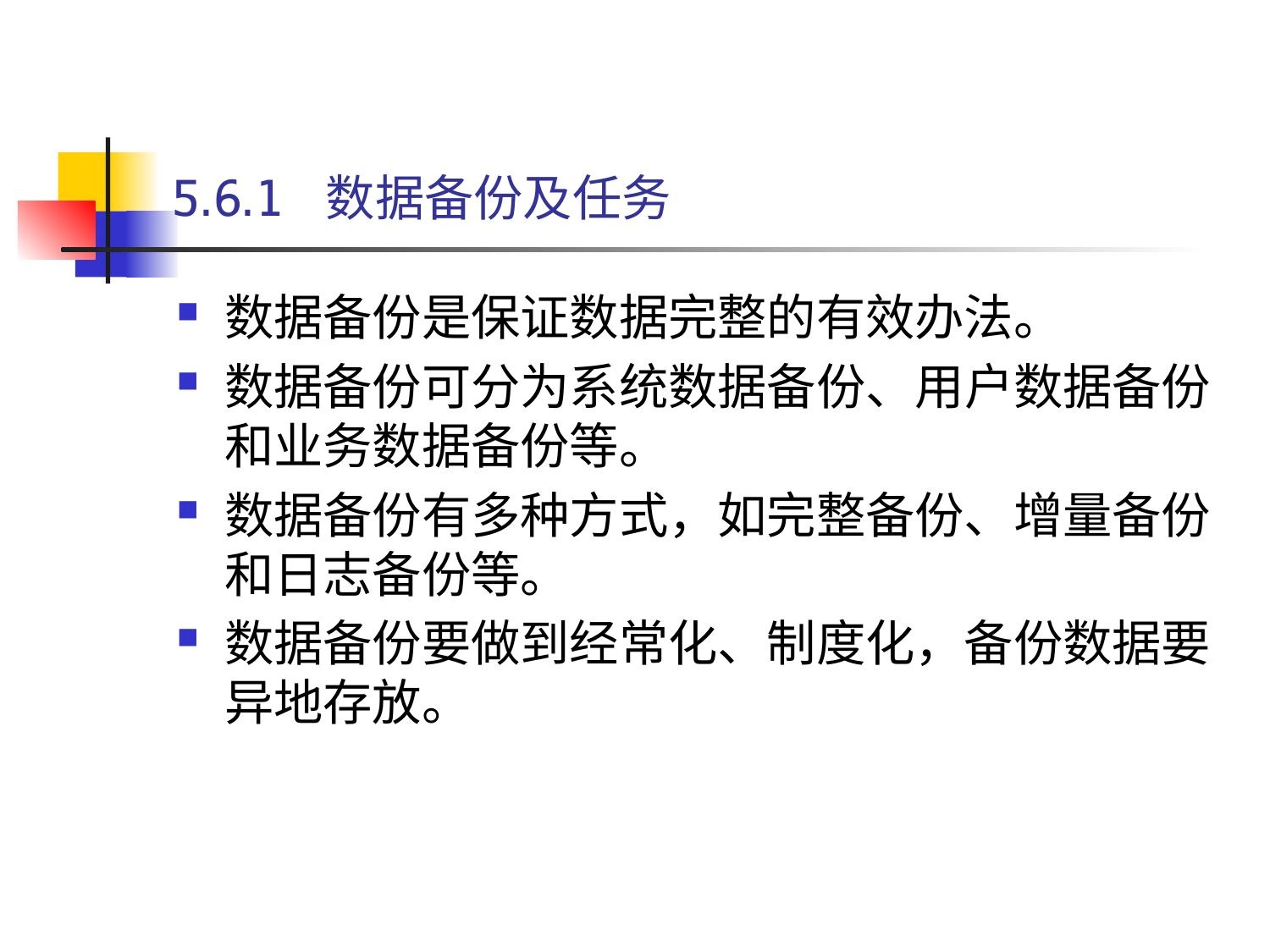

# 5.6.1  数据备份及任务
数据备份是保证数据完整的有效办法。
数据备份可分为系统数据备份、用户数据备份和业务数据备份等。
数据备份有多种方式，如完整备份、增量备份和日志备份等。
数据备份要做到经常化、制度化，备份数据要异地存放。